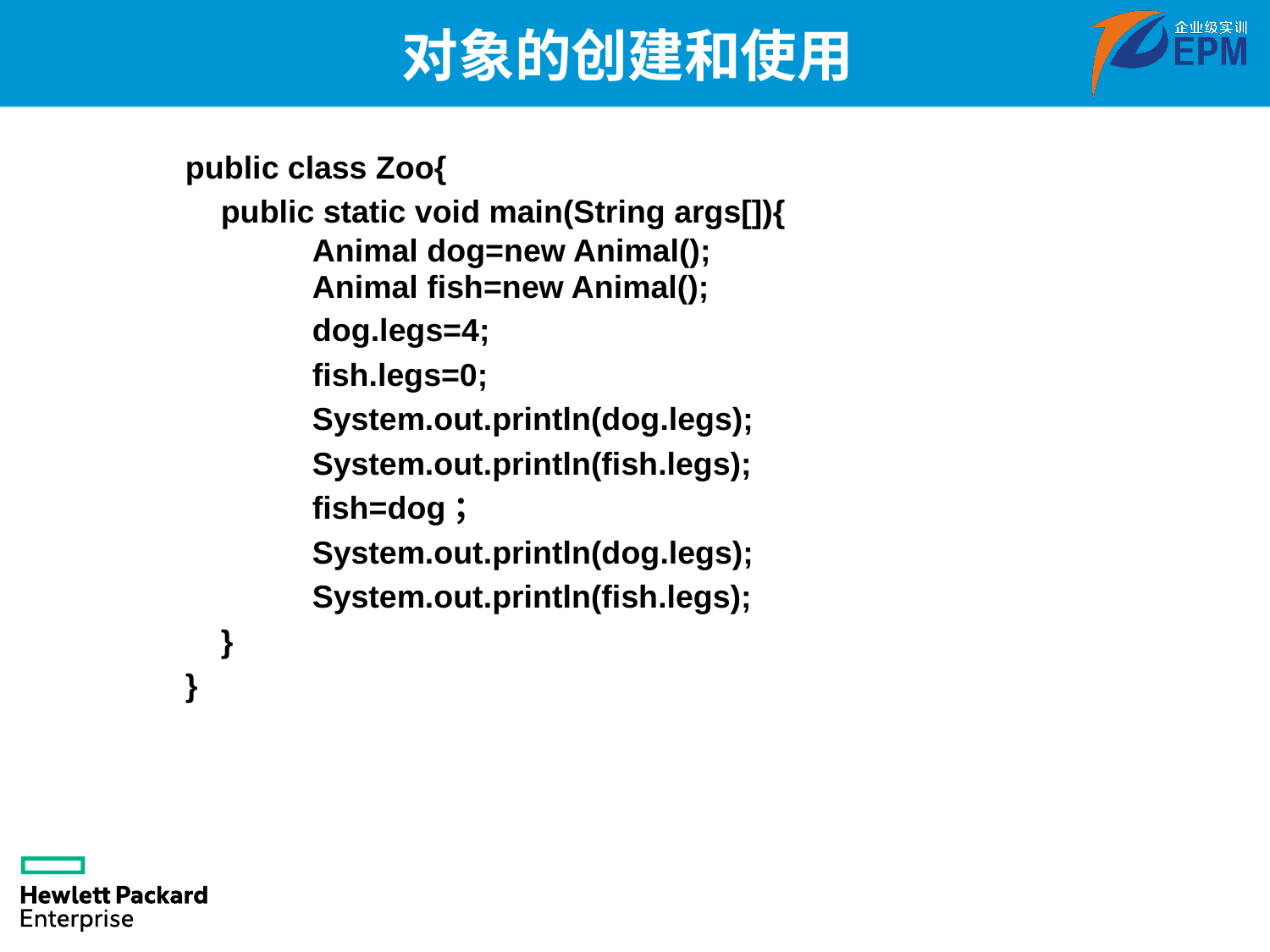

# 对象的创建和使用
public class Zoo{
    public static void main(String args[]){
	Animal dog=new Animal();
	Animal fish=new Animal();
	dog.legs=4;
	fish.legs=0;
	System.out.println(dog.legs);
	System.out.println(fish.legs);
	fish=dog；
	System.out.println(dog.legs);
	System.out.println(fish.legs);
    }
}